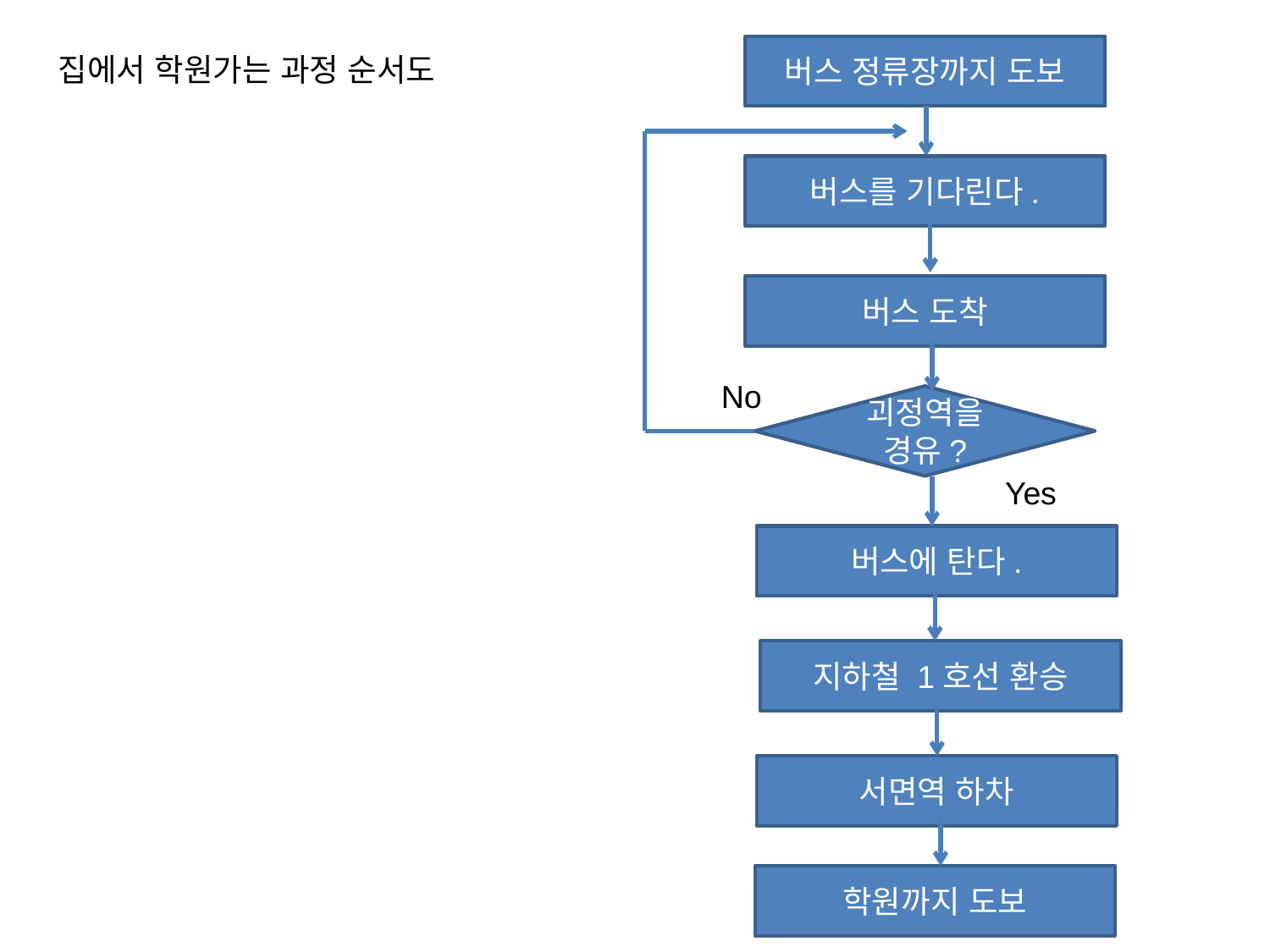

버스 정류장까지 도보
집에서 학원가는 과정 순서도
버스를 기다린다.
버스 도착
No
괴정역을 경유?
Yes
버스에 탄다.
지하철 1호선 환승
서면역 하차
학원까지 도보